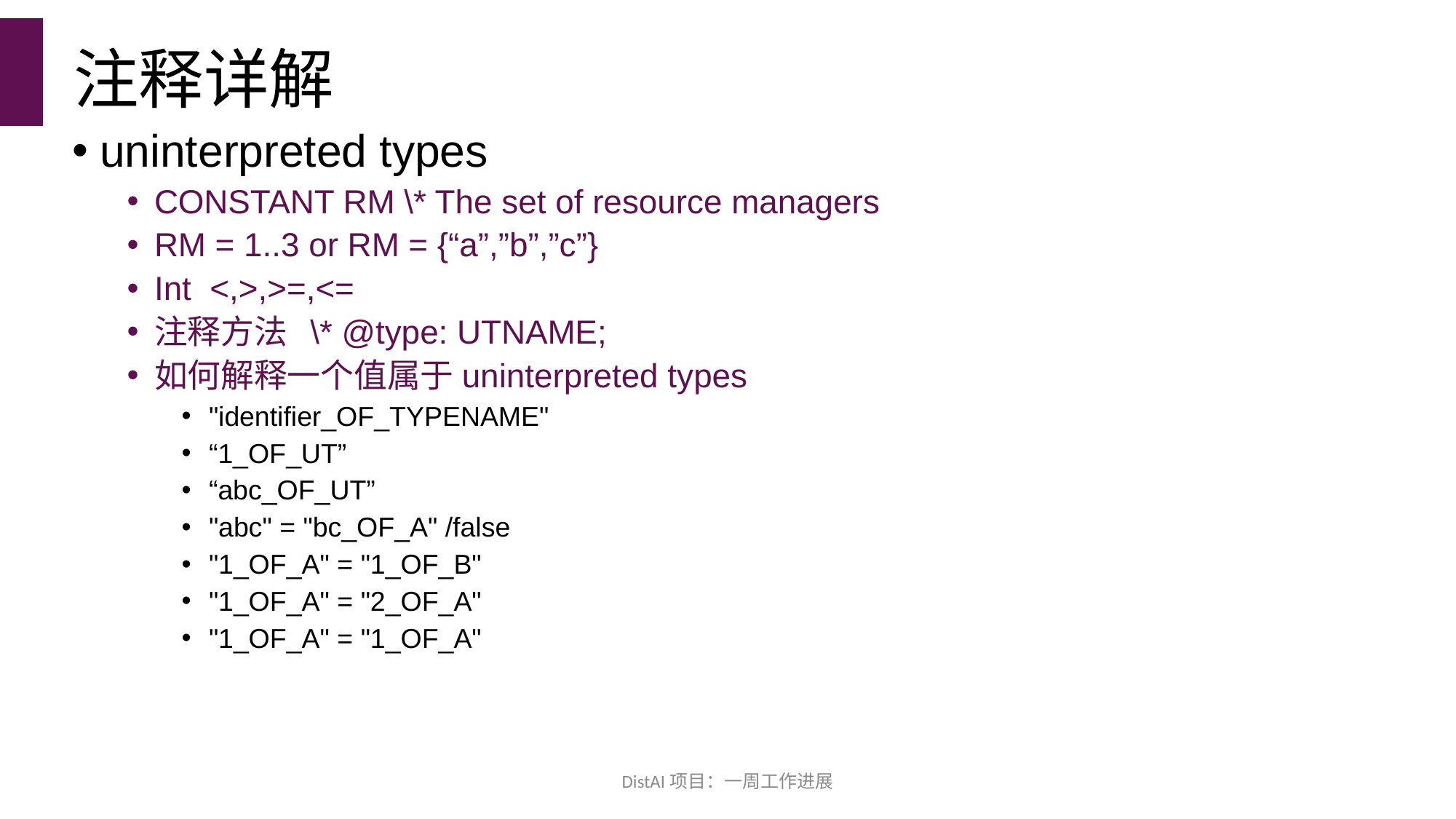

# 注释详解
uninterpreted types
CONSTANT RM \* The set of resource managers
RM = 1..3 or RM = {“a”,”b”,”c”}
Int  <,>,>=,<=
注释方法  \* @type: UTNAME;
如何解释一个值属于uninterpreted types
"identifier_OF_TYPENAME"
“1_OF_UT”
“abc_OF_UT”
"abc" = "bc_OF_A" /false
"1_OF_A" = "1_OF_B"
"1_OF_A" = "2_OF_A"
"1_OF_A" = "1_OF_A"

DistAI项目：一周工作进展
7